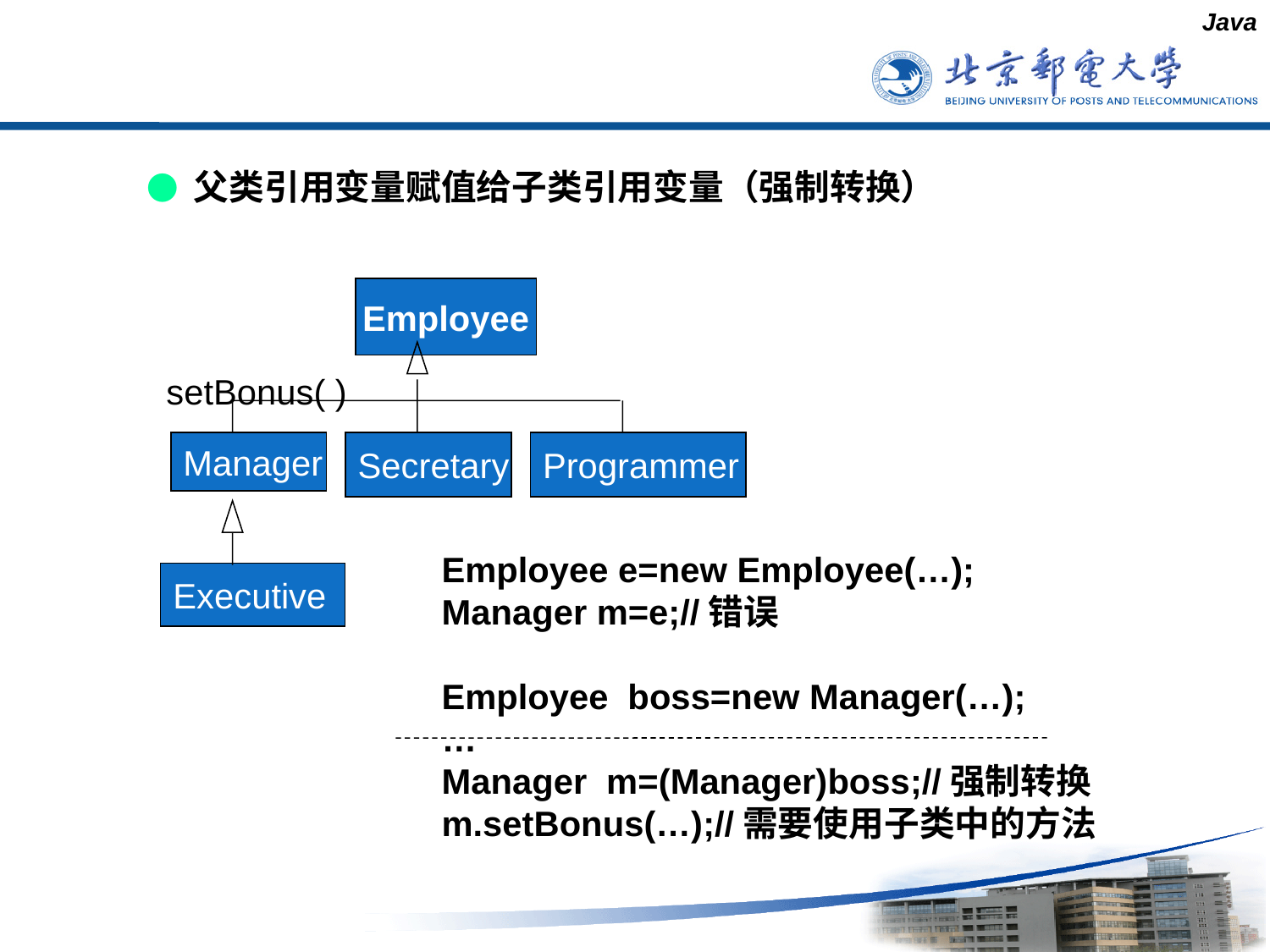

Java
强制类型转换
    ● 父类引用变量赋值给子类引用变量（强制转换）
Employee

Manager
Secretary
Programmer

Executive
setBonus( )
Employee e=new Employee(…);
Manager m=e;//错误

Employee  boss=new Manager(…);
…
Manager  m=(Manager)boss;//强制转换
m.setBonus(…);//需要使用子类中的方法